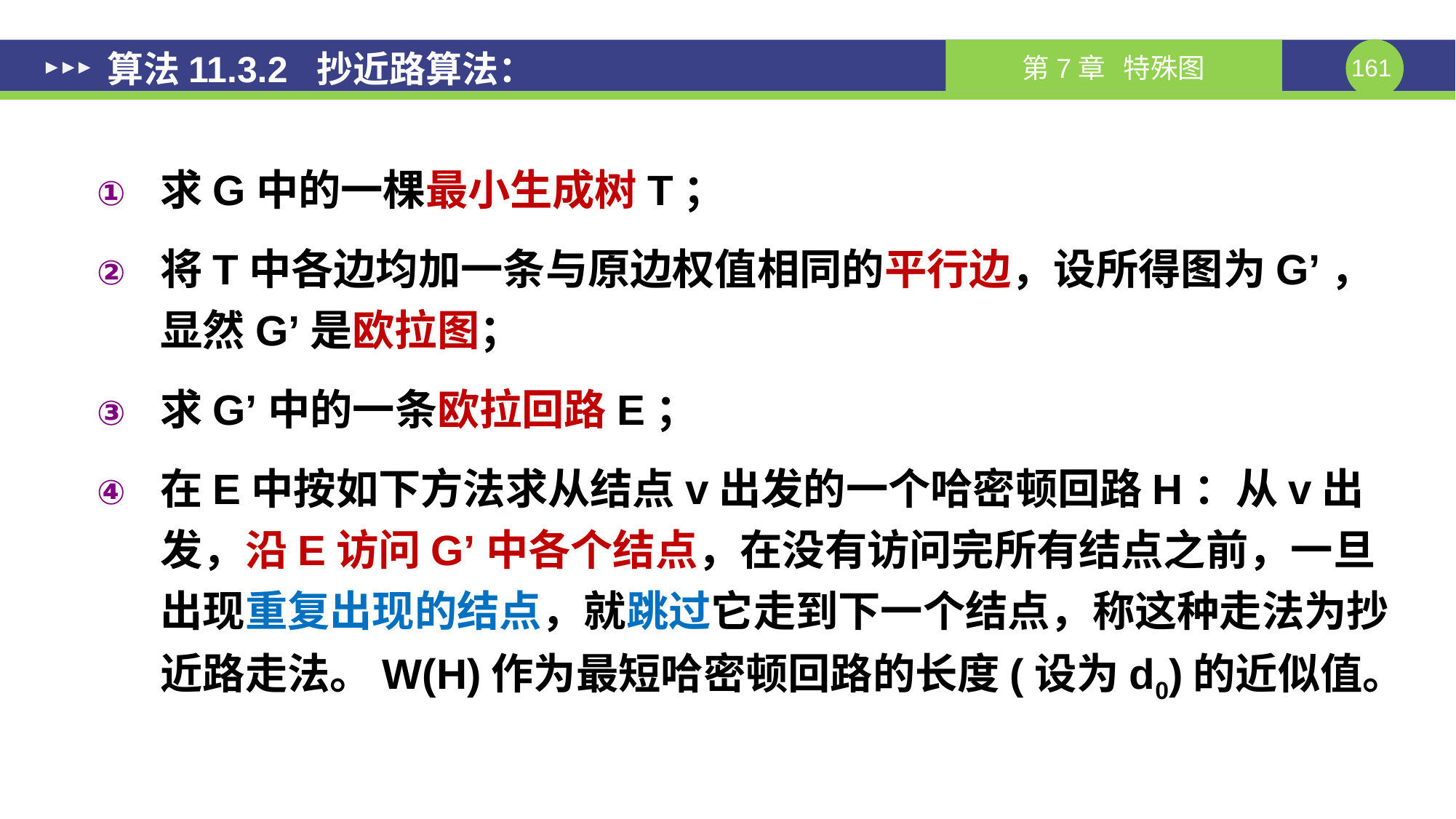

# 算法11.3.2  抄近路算法：
求G中的一棵最小生成树T；
将T中各边均加一条与原边权值相同的平行边，设所得图为G’，显然G’是欧拉图；
求G’中的一条欧拉回路E；
在E中按如下方法求从结点v出发的一个哈密顿回路H：从v出发，沿E访问G’中各个结点，在没有访问完所有结点之前，一旦出现重复出现的结点，就跳过它走到下一个结点，称这种走法为抄近路走法。W(H)作为最短哈密顿回路的长度(设为d0)的近似值。